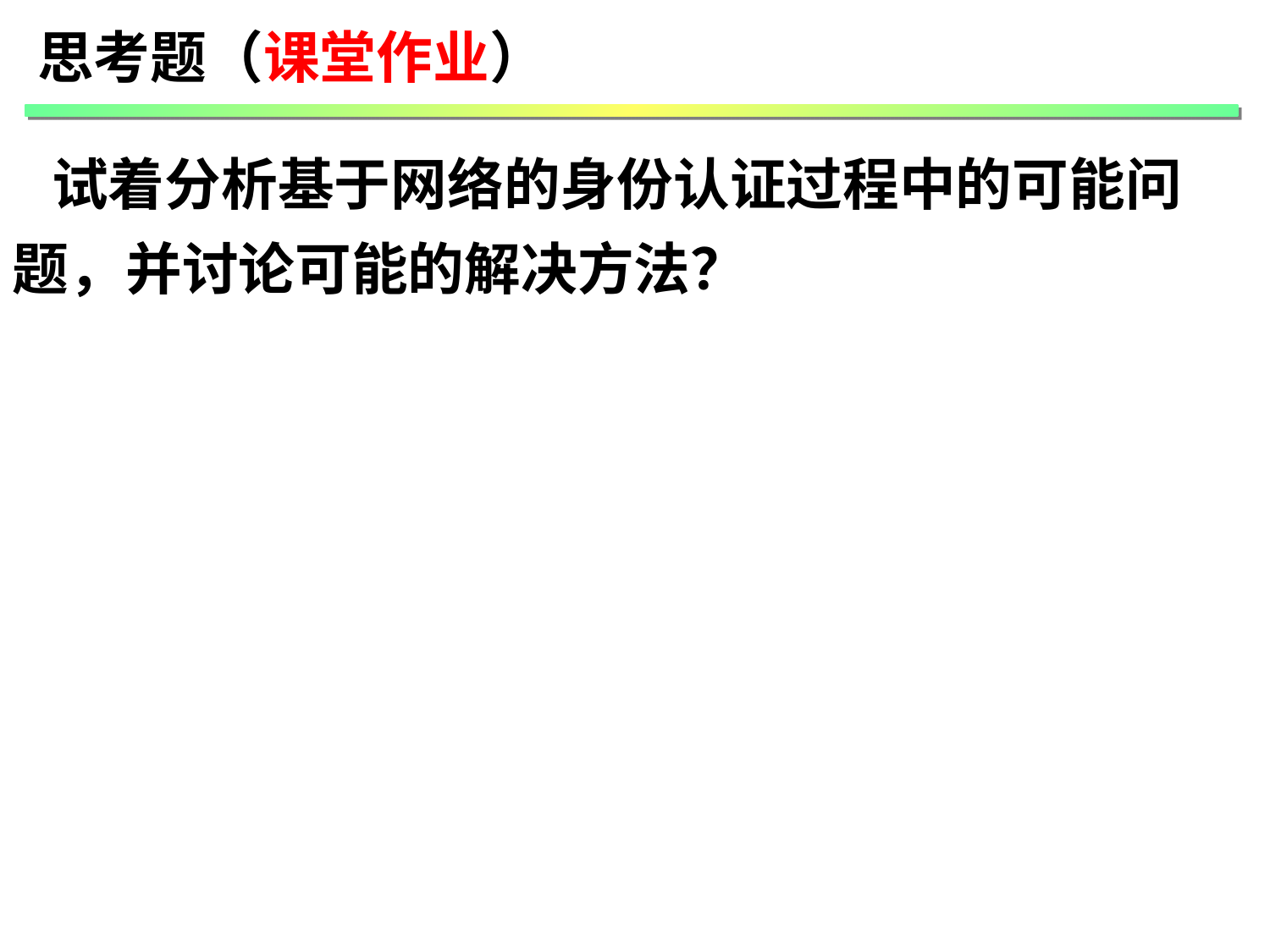

思考题（课堂作业）

  试着分析基于网络的身份认证过程中的可能问题，并讨论可能的解决方法？